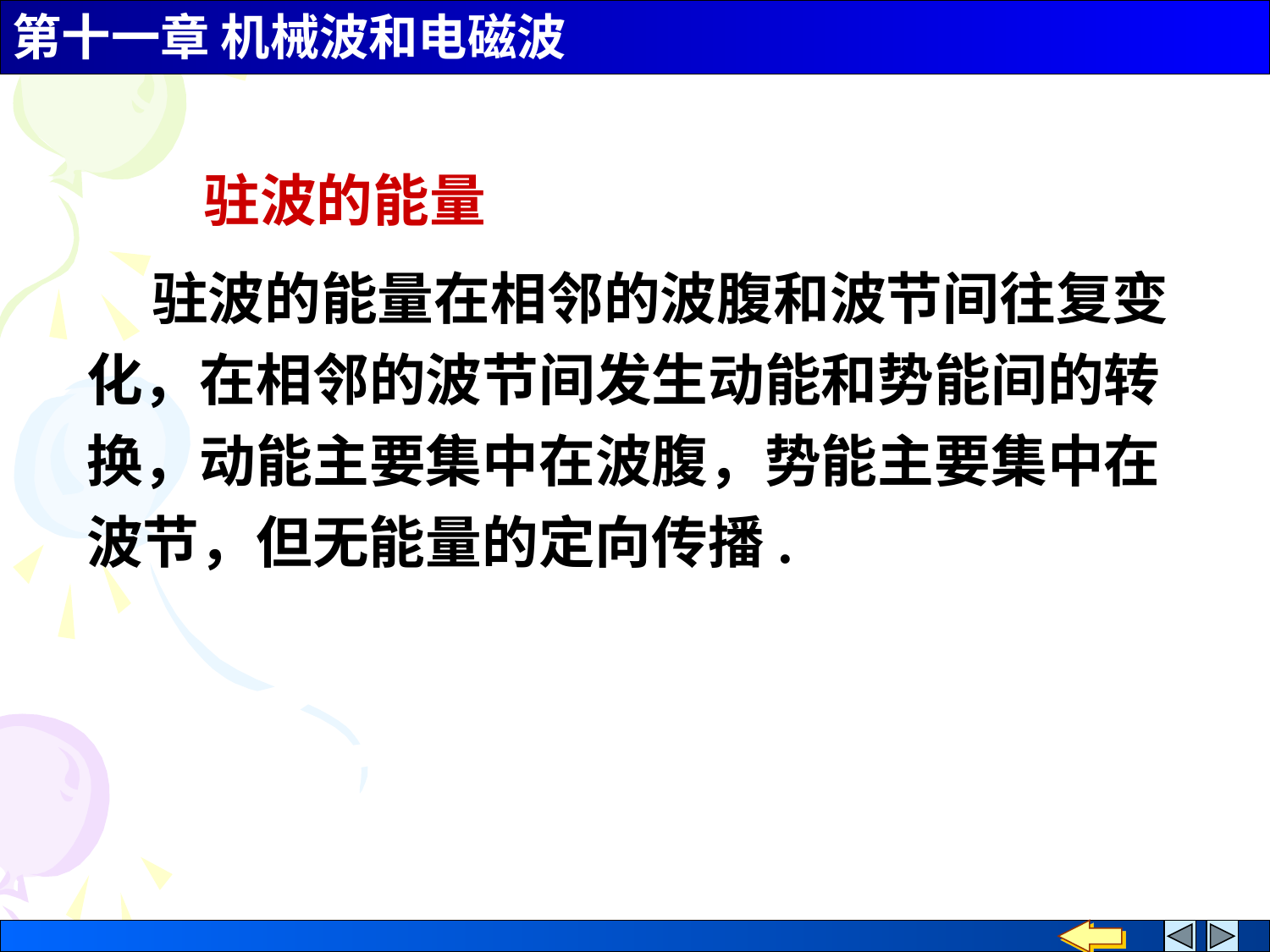

驻波的能量
    驻波的能量在相邻的波腹和波节间往复变化，在相邻的波节间发生动能和势能间的转换，动能主要集中在波腹，势能主要集中在波节，但无能量的定向传播.